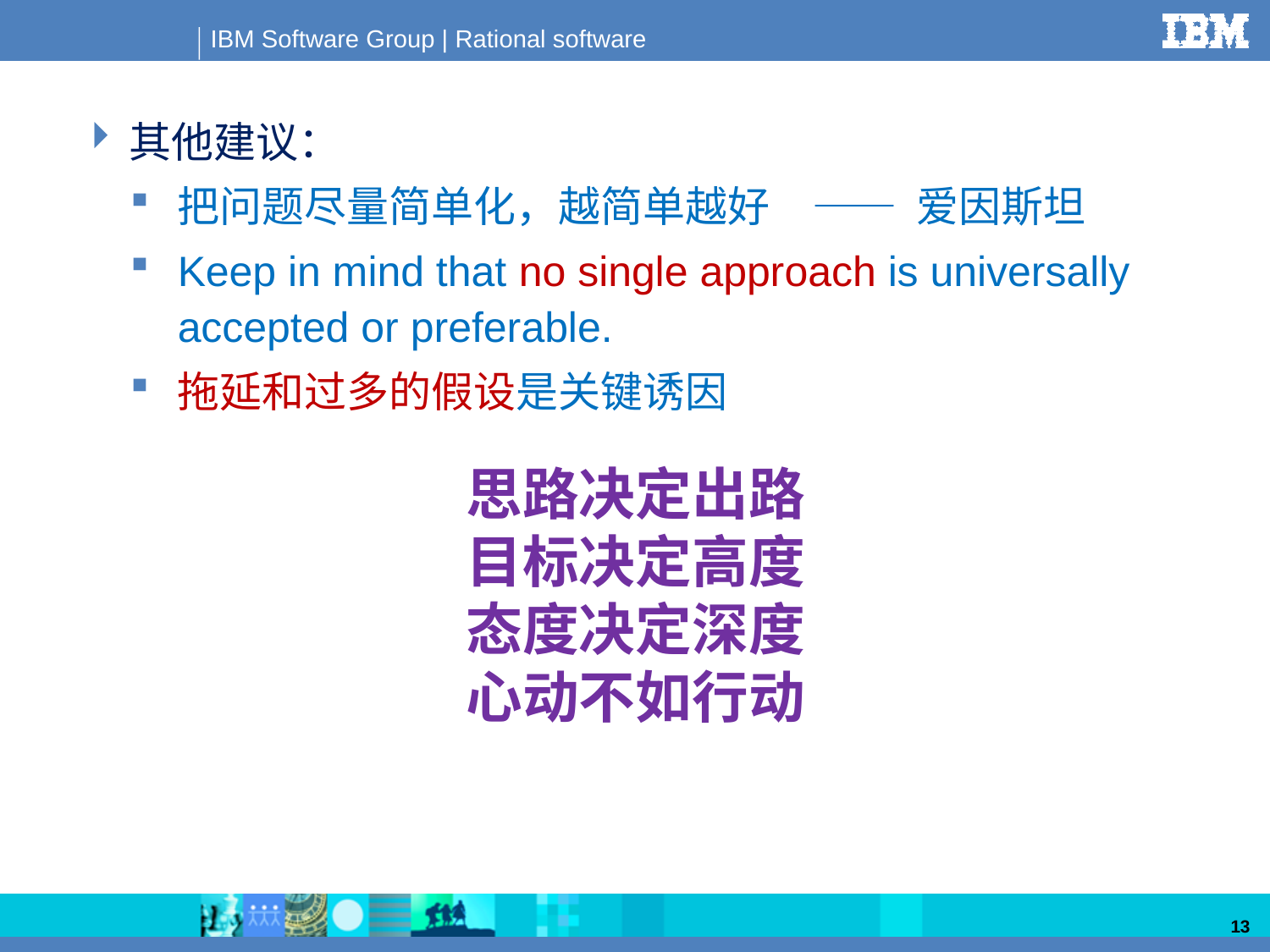

其他建议：
把问题尽量简单化，越简单越好 	——  爱因斯坦
Keep in mind that no single approach is universally accepted or preferable.
拖延和过多的假设是关键诱因
思路决定出路
目标决定高度
态度决定深度
心动不如行动
13